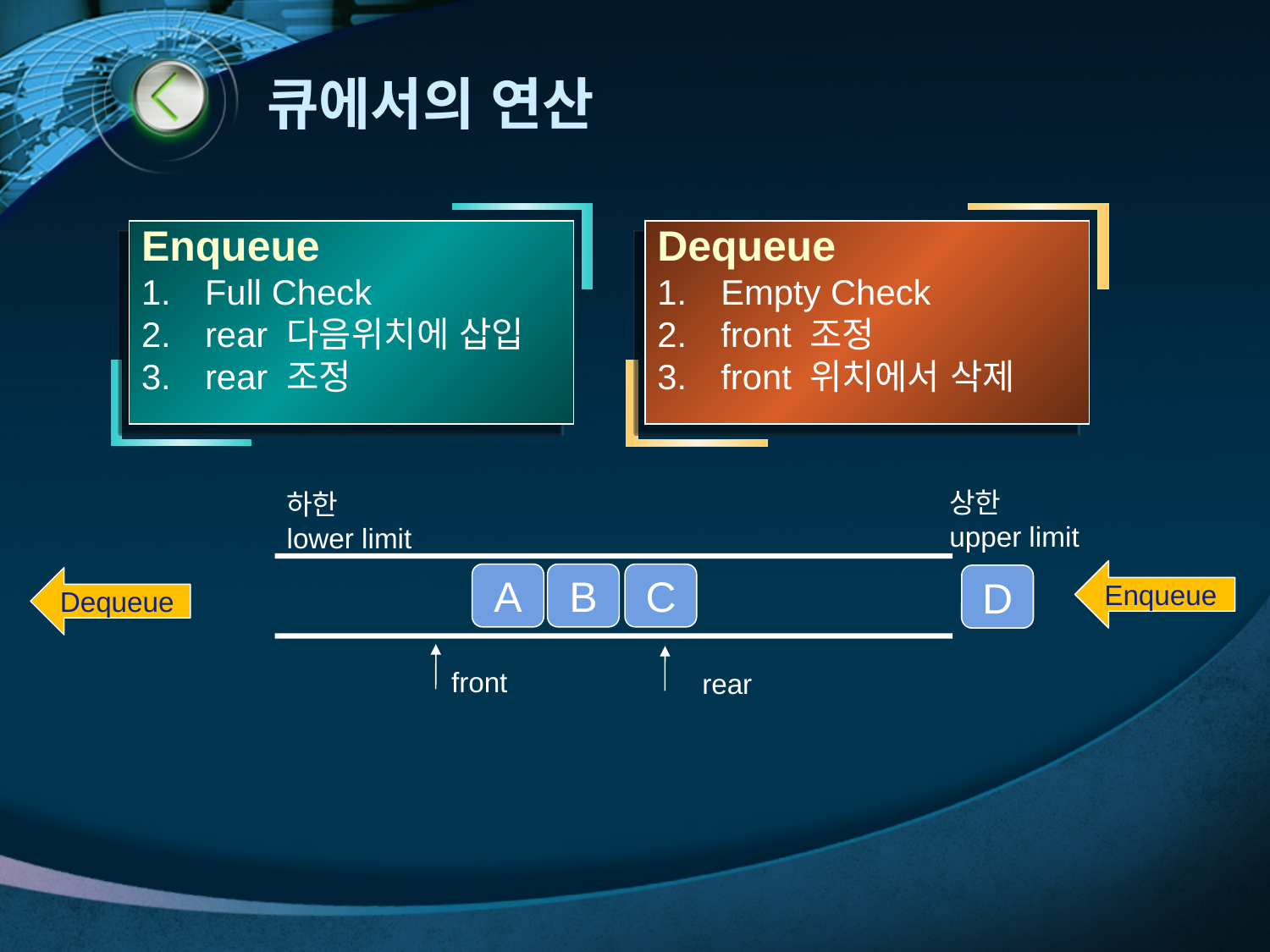

# 큐에서의 연산

Enqueue
Full Check
rear 다음위치에 삽입
rear 조정

Dequeue
Empty Check
front 조정
front 위치에서 삭제

상한
upper limit
하한
lower limit

Enqueue
A
B
C
D
Dequeue

front

rear